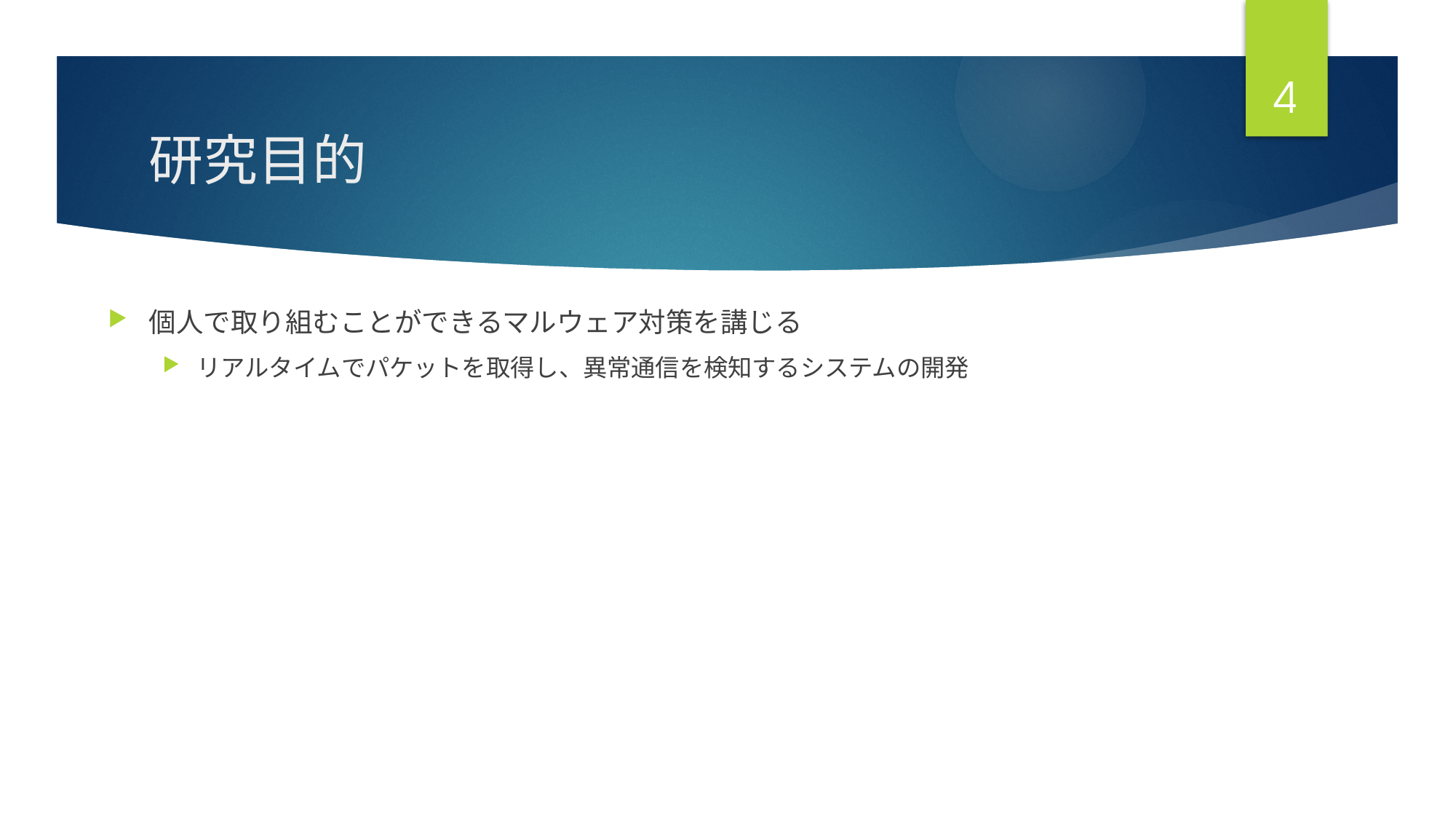

4
# 研究目的
個人で取り組むことができるマルウェア対策を講じる
リアルタイムでパケットを取得し、異常通信を検知するシステムの開発